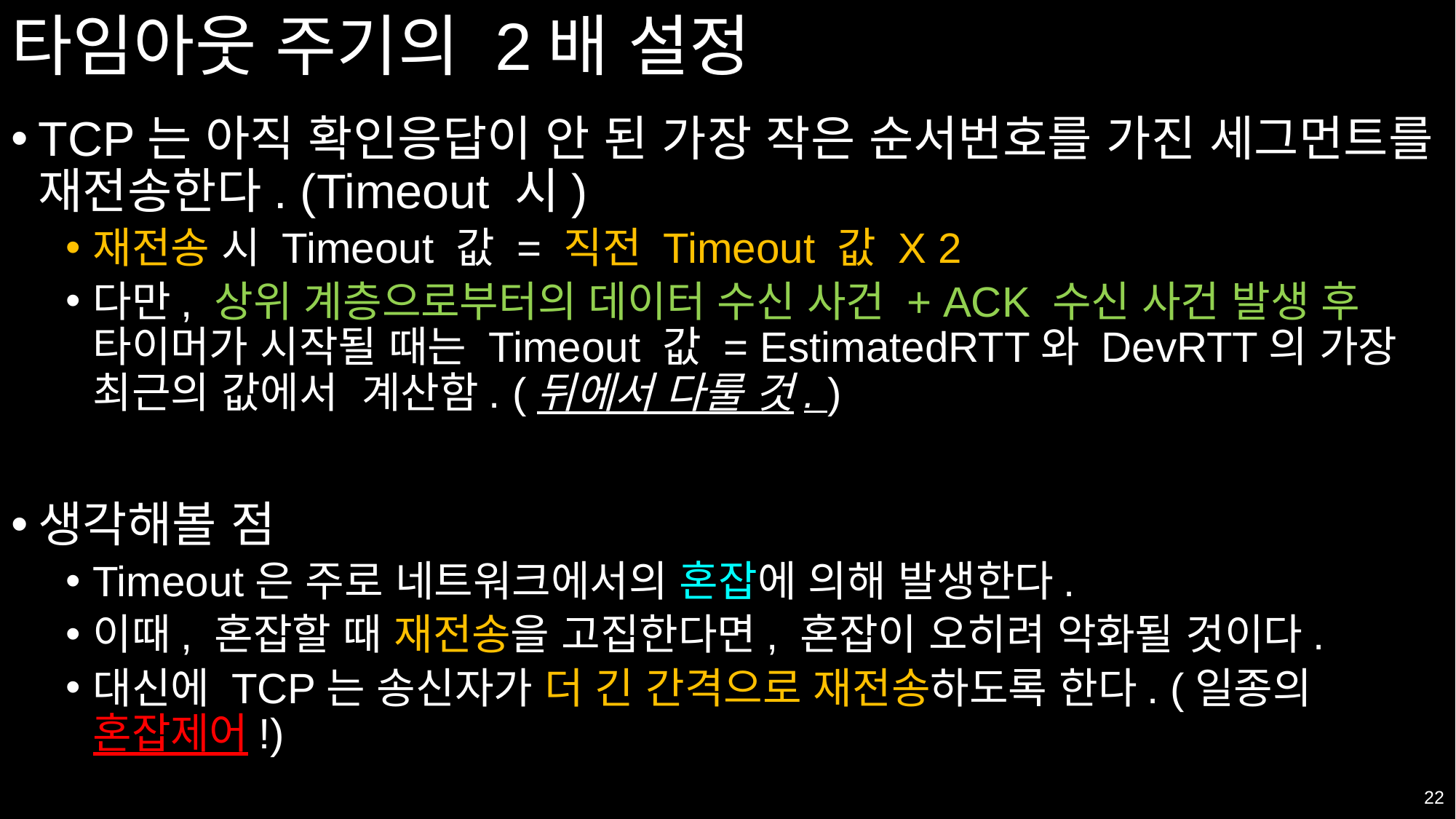

# 타임아웃 주기의 2배 설정
TCP는 아직 확인응답이 안 된 가장 작은 순서번호를 가진 세그먼트를 재전송한다. (Timeout 시)
재전송 시 Timeout 값 = 직전 Timeout 값 X 2
다만, 상위 계층으로부터의 데이터 수신 사건 + ACK 수신 사건 발생 후 타이머가 시작될 때는 Timeout 값 = EstimatedRTT와 DevRTT의 가장 최근의 값에서  계산함. (뒤에서 다룰 것. )

생각해볼 점
Timeout은 주로 네트워크에서의 혼잡에 의해 발생한다.
이때, 혼잡할 때 재전송을 고집한다면, 혼잡이 오히려 악화될 것이다.
대신에 TCP는 송신자가 더 긴 간격으로 재전송하도록 한다. (일종의 혼잡제어!)
22